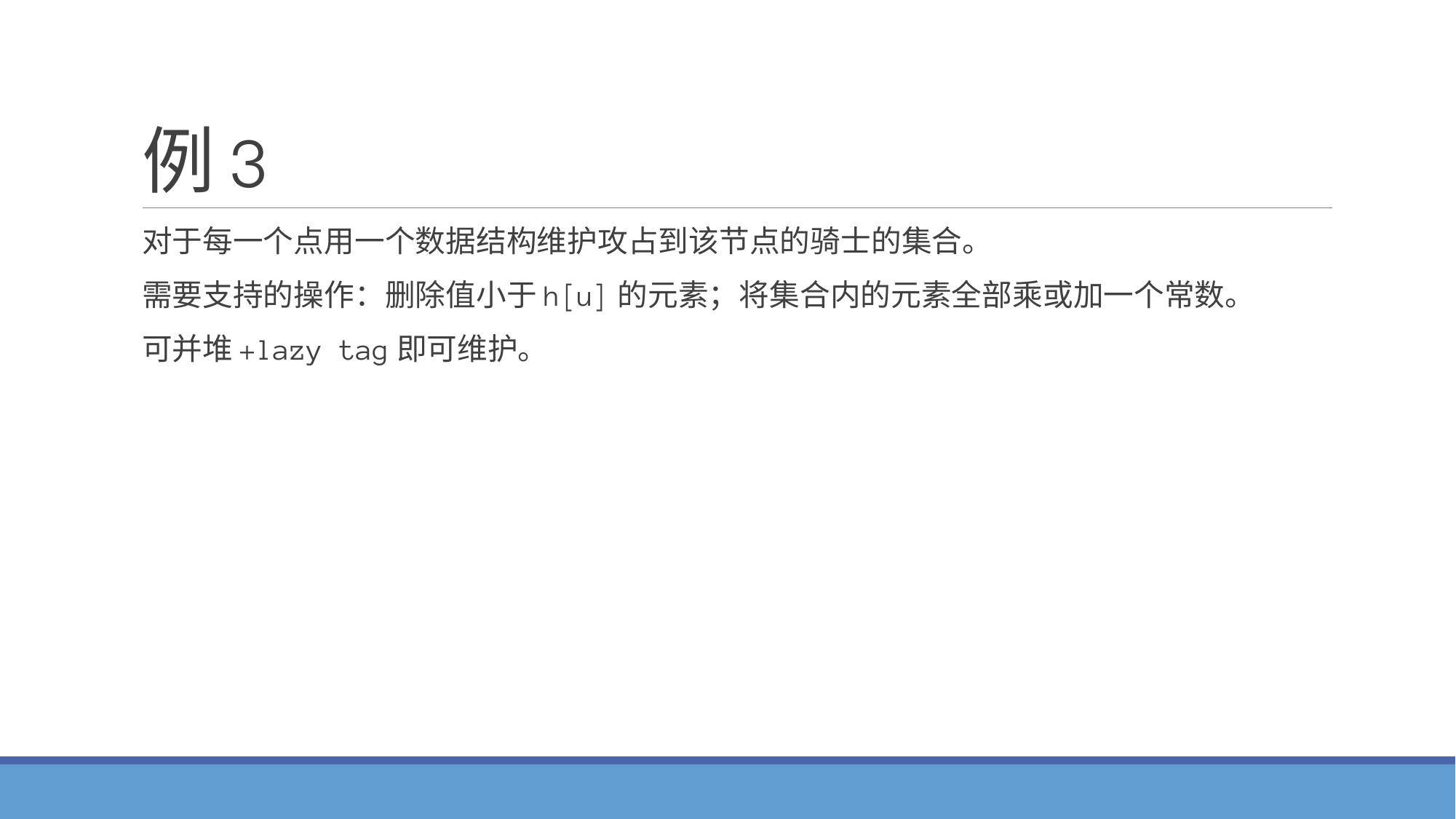

# 例3
对于每一个点用一个数据结构维护攻占到该节点的骑士的集合。
需要支持的操作：删除值小于h[u]的元素；将集合内的元素全部乘或加一个常数。
可并堆+lazy tag即可维护。